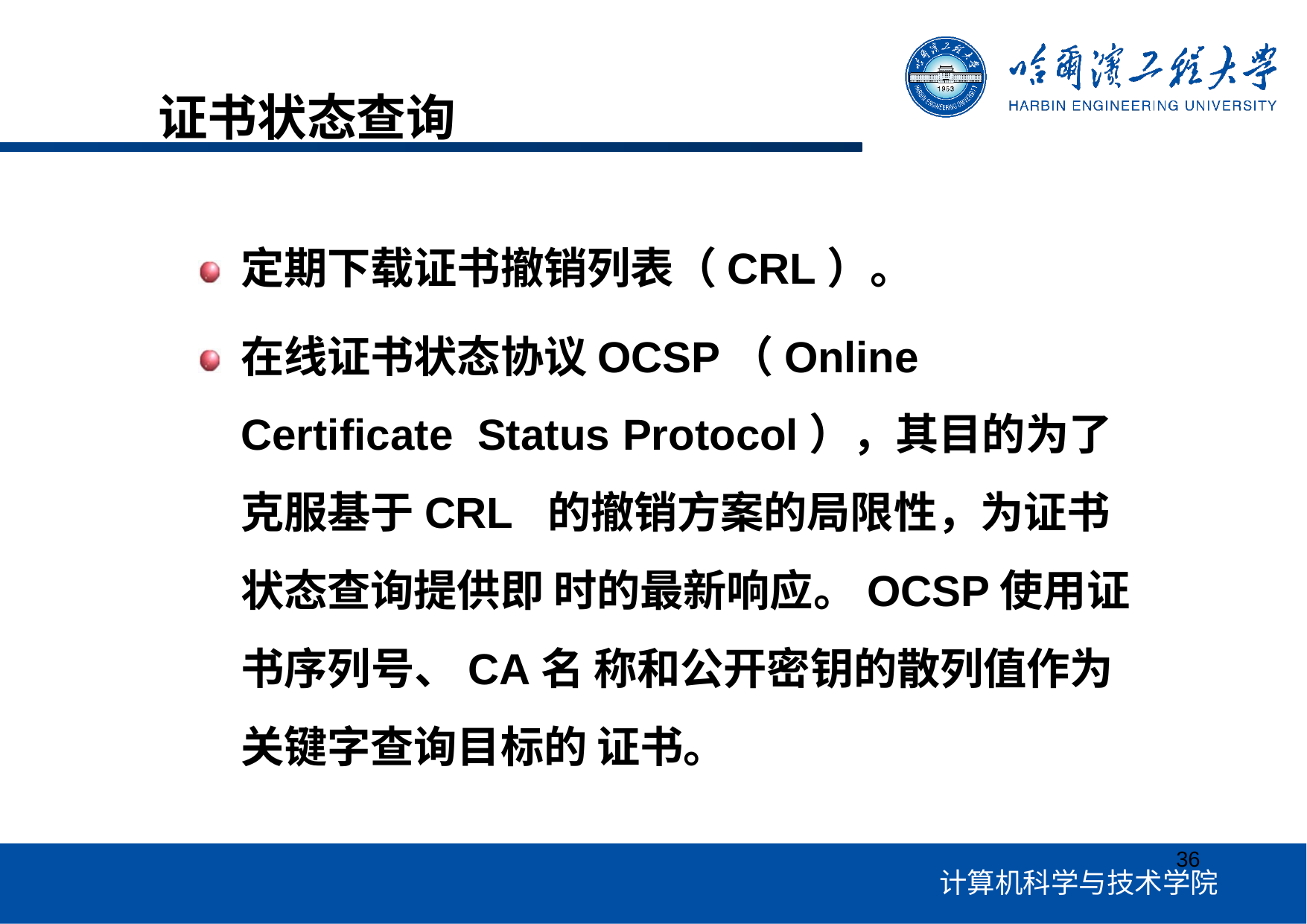

# 证书状态查询
定期下载证书撤销列表（CRL）。
在线证书状态协议OCSP（Online Certificate  Status Protocol），其目的为了克服基于CRL  的撤销方案的局限性，为证书状态查询提供即 时的最新响应。OCSP使用证书序列号、CA名 称和公开密钥的散列值作为关键字查询目标的 证书。

36